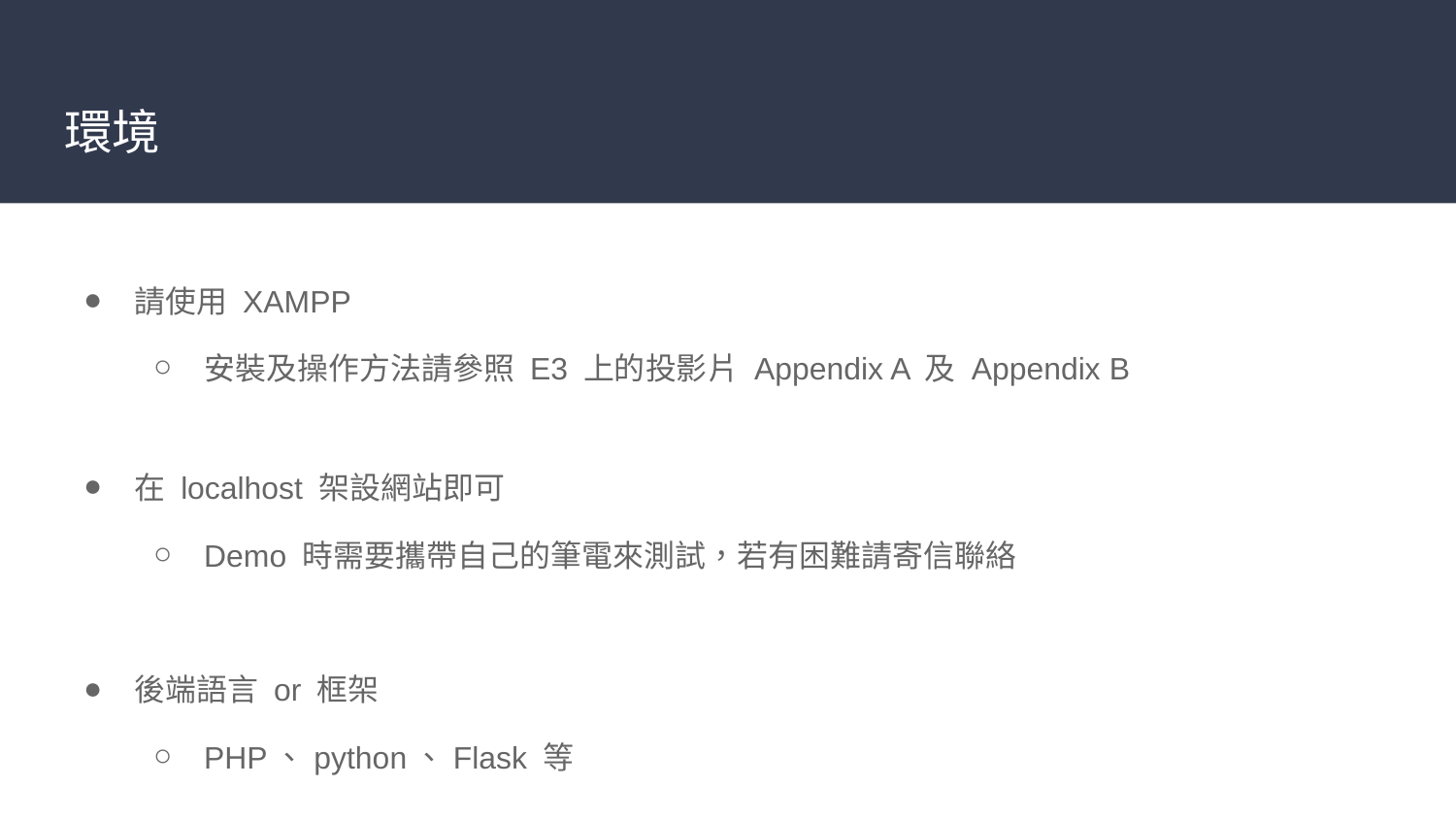

# 環境
請使用 XAMPP
安裝及操作方法請參照 E3 上的投影片 Appendix A 及 Appendix B
在 localhost 架設網站即可
Demo 時需要攜帶自己的筆電來測試，若有困難請寄信聯絡
後端語言 or 框架
PHP、python、Flask 等